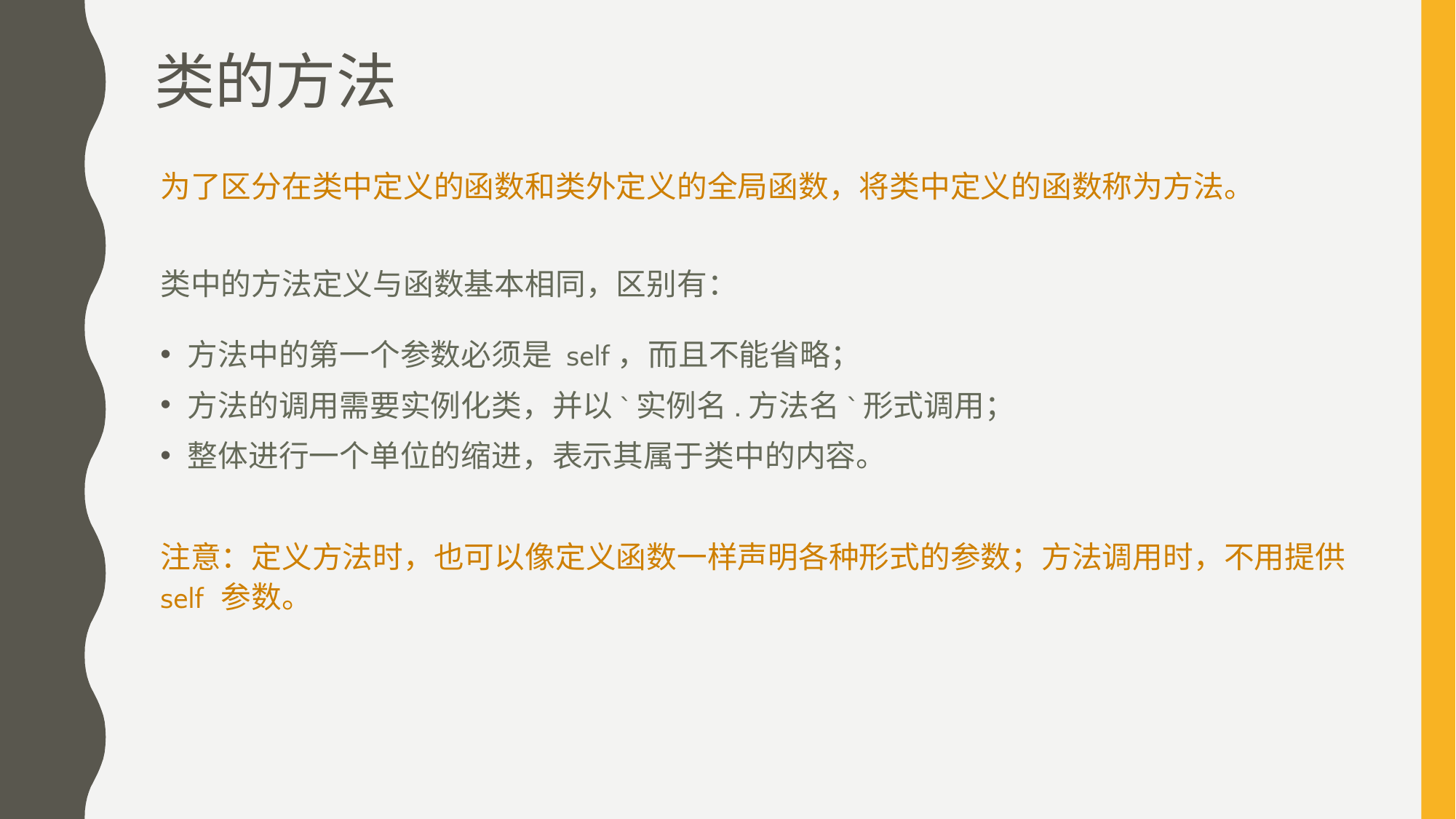

# 类的方法
为了区分在类中定义的函数和类外定义的全局函数，将类中定义的函数称为方法。

类中的方法定义与函数基本相同，区别有：

方法中的第一个参数必须是 self，而且不能省略；
方法的调用需要实例化类，并以`实例名.方法名`形式调用；
整体进行一个单位的缩进，表示其属于类中的内容。

注意：定义方法时，也可以像定义函数一样声明各种形式的参数；方法调用时，不用提供 self 参数。